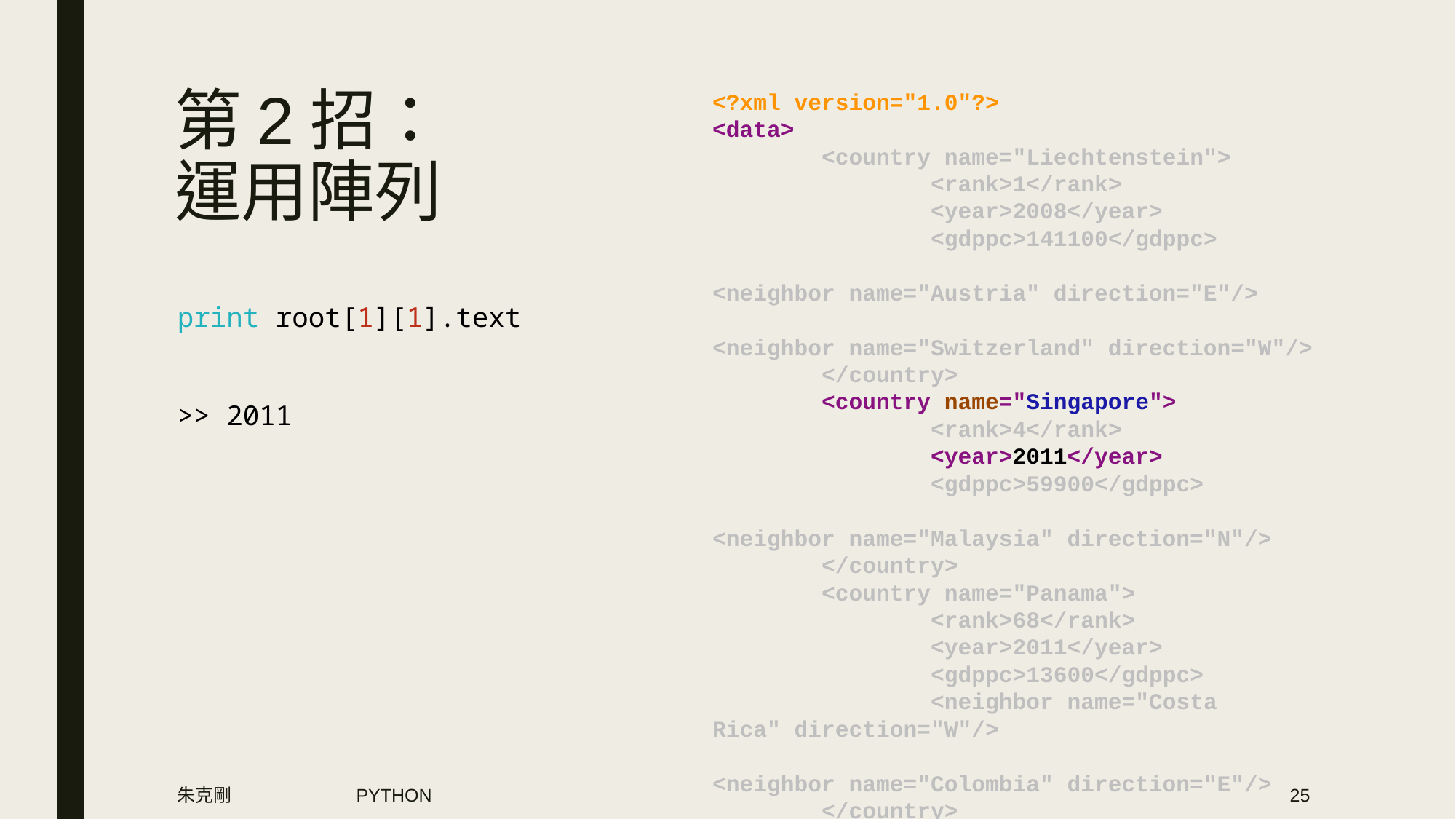

# 第2招： 運用陣列
<?xml version="1.0"?>
<data>
	<country name="Liechtenstein">
		<rank>1</rank>
		<year>2008</year>
		<gdppc>141100</gdppc>
		<neighbor name="Austria" direction="E"/>
		<neighbor name="Switzerland" direction="W"/>
	</country>
	<country name="Singapore">
		<rank>4</rank>
		<year>2011</year>
		<gdppc>59900</gdppc>
		<neighbor name="Malaysia" direction="N"/>
	</country>
	<country name="Panama">
		<rank>68</rank>
		<year>2011</year>
		<gdppc>13600</gdppc>
		<neighbor name="Costa Rica" direction="W"/>
		<neighbor name="Colombia" direction="E"/>
	</country>
</data>
print root[1][1].text

>> 2011
朱克剛
PYTHON
25